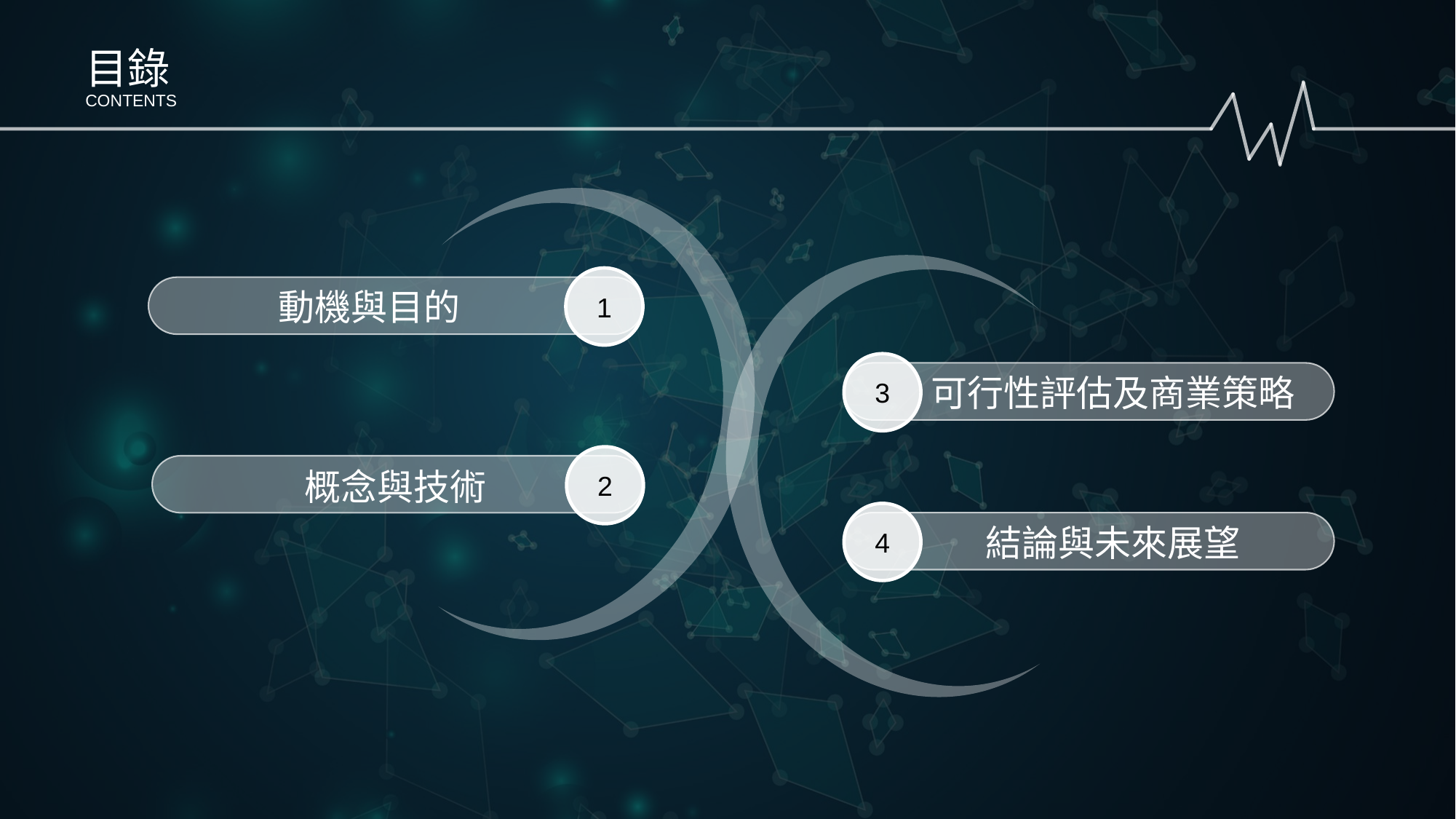

目錄
CONTENTS

1

動機與目的
3

可行性評估及商業策略
2

概念與技術
4

結論與未來展望